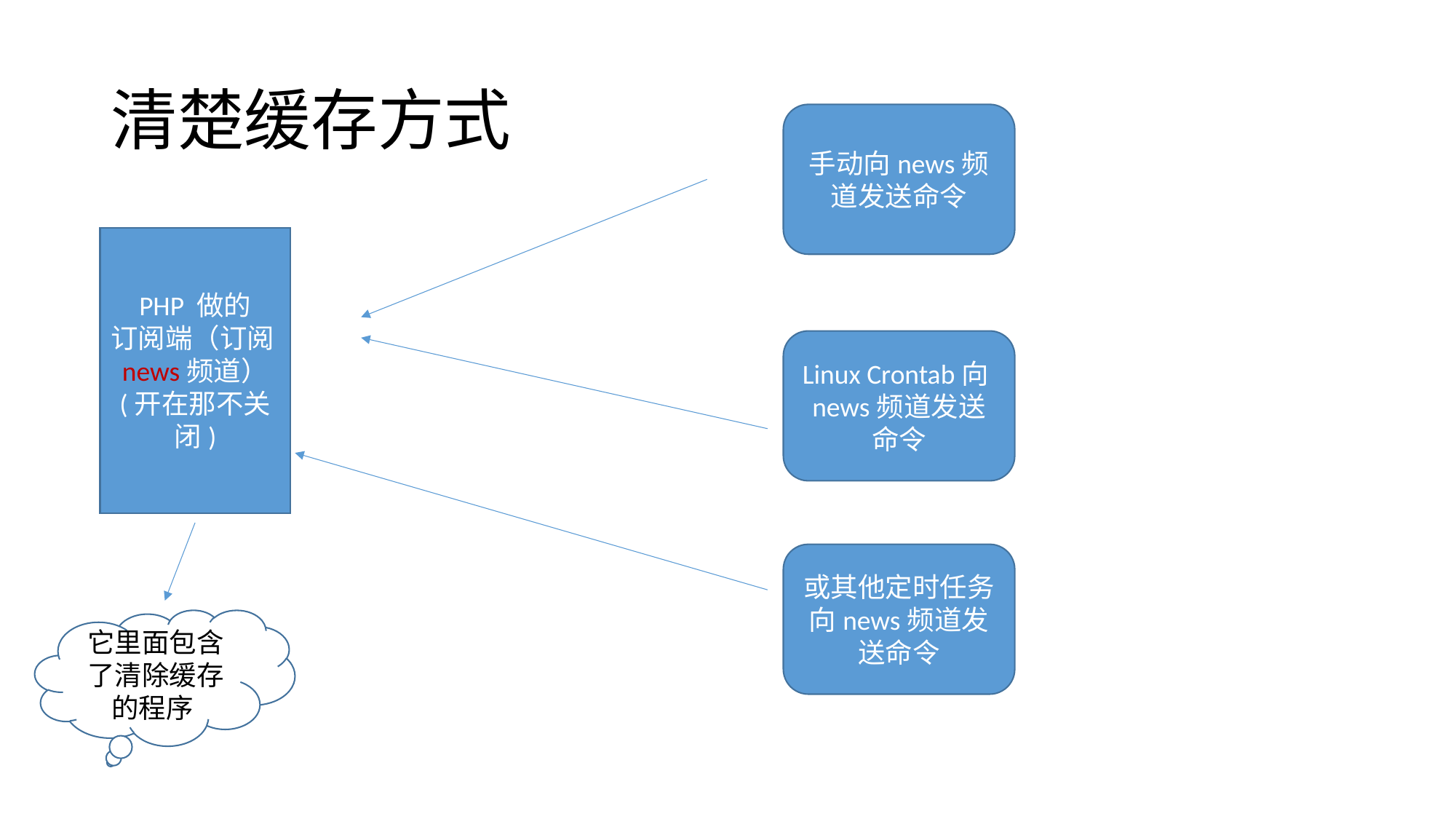

# 清楚缓存方式
手动向news频道发送命令
PHP 做的
订阅端（订阅news频道）
(开在那不关闭)
Linux Crontab向news频道发送命令
或其他定时任务向news频道发送命令
它里面包含了清除缓存的程序